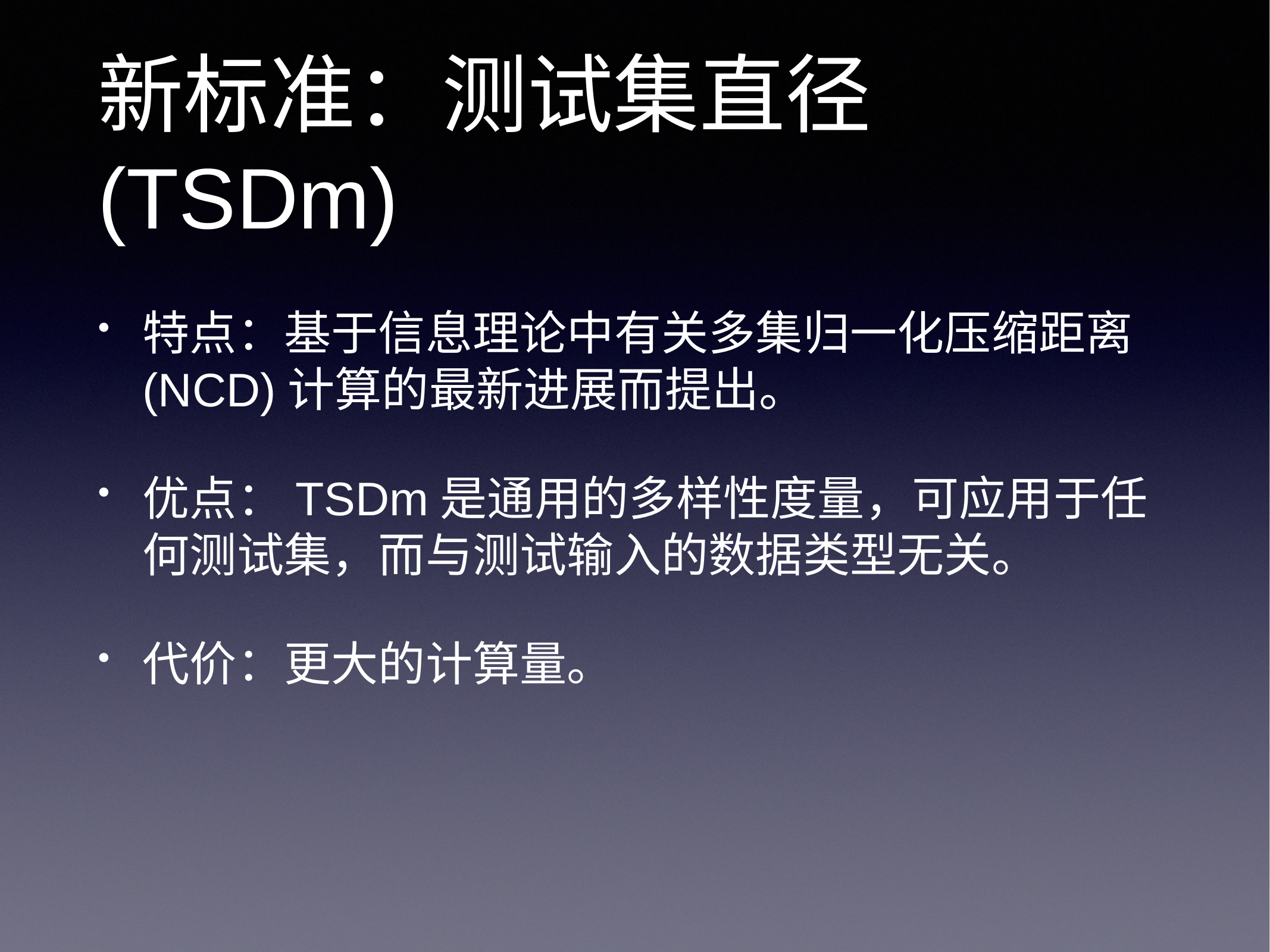

# 新标准：测试集直径(TSDm)
特点：基于信息理论中有关多集归一化压缩距离(NCD)计算的最新进展而提出。
优点：TSDm是通用的多样性度量，可应用于任何测试集，而与测试输入的数据类型无关。
代价：更大的计算量。